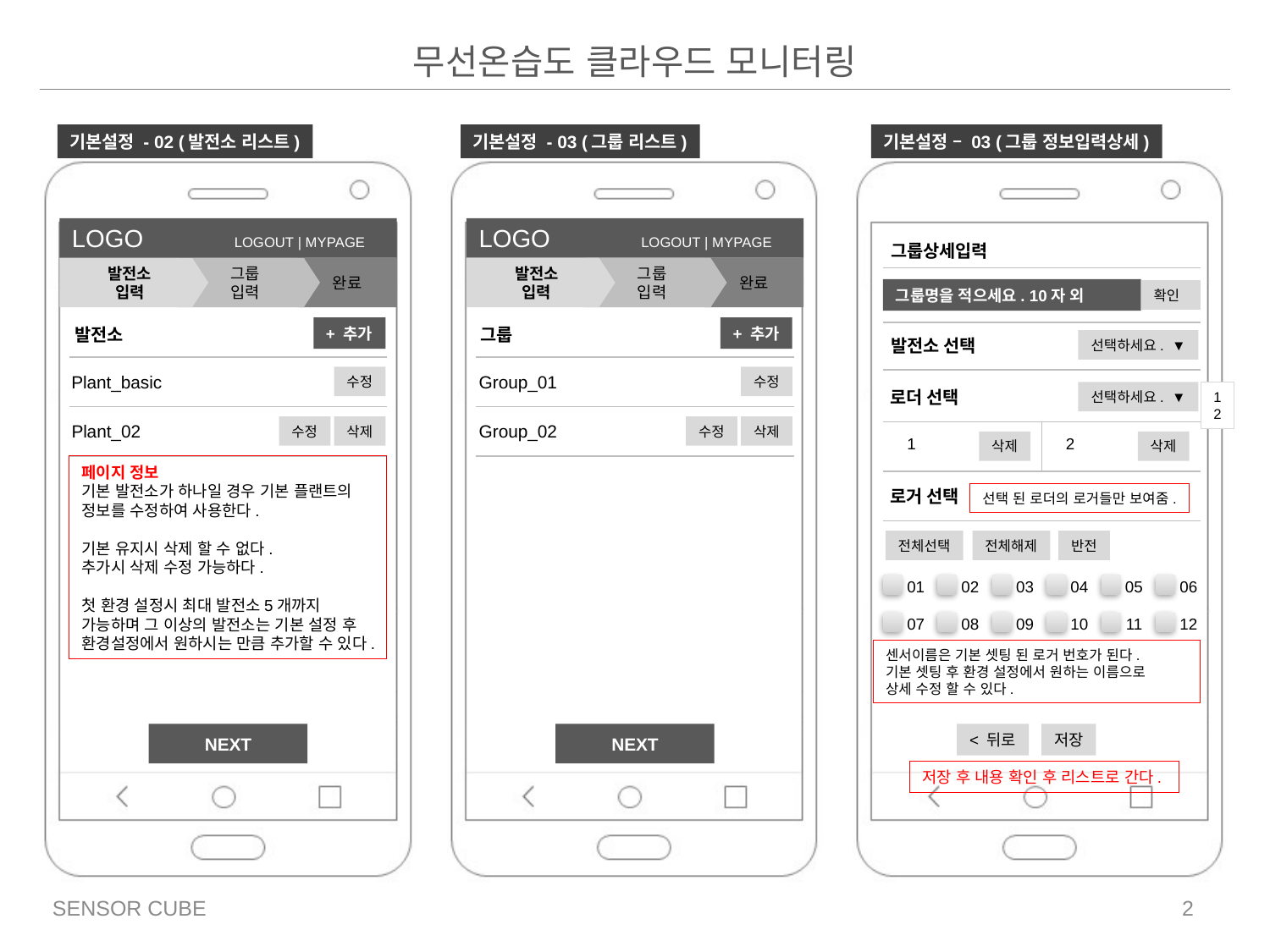

기본설정 - 02 (발전소 리스트)
기본설정 - 03 (그룹 리스트)
기본설정 – 03 (그룹 정보입력상세)
LOGO             LOGOUT | MYPAGE
LOGO             LOGOUT | MYPAGE
그룹상세입력
발전소
입력
그룹
입력
완료
발전소
입력
그룹
입력
완료
그룹명을 적으세요. 10자 외
확인
발전소
+ 추가
그룹
+ 추가
발전소 선택
선택하세요.  ▼
Plant_basic
Group_01
수정
수정
로더 선택
선택하세요.  ▼
1
2
Plant_02
수정
삭제
Group_02
수정
삭제
1
2
삭제
삭제
페이지 정보
기본 발전소가 하나일 경우 기본 플랜트의 정보를 수정하여 사용한다.

기본 유지시 삭제 할 수 없다.
추가시 삭제 수정 가능하다.

첫 환경 설정시 최대 발전소5개까지 가능하며 그 이상의 발전소는 기본 설정 후 환경설정에서 원하시는 만큼 추가할 수 있다.
로거 선택
선택 된 로더의 로거들만 보여줌.
전체선택
전체해제
반전
01
02
03
04
05
06

07
08
09
10
11
12

센서이름은 기본 셋팅 된 로거 번호가 된다.
기본 셋팅 후 환경 설정에서 원하는 이름으로
상세 수정 할 수 있다.
NEXT
NEXT
< 뒤로
저장
저장 후 내용 확인 후 리스트로 간다.
SENSOR CUBE
2